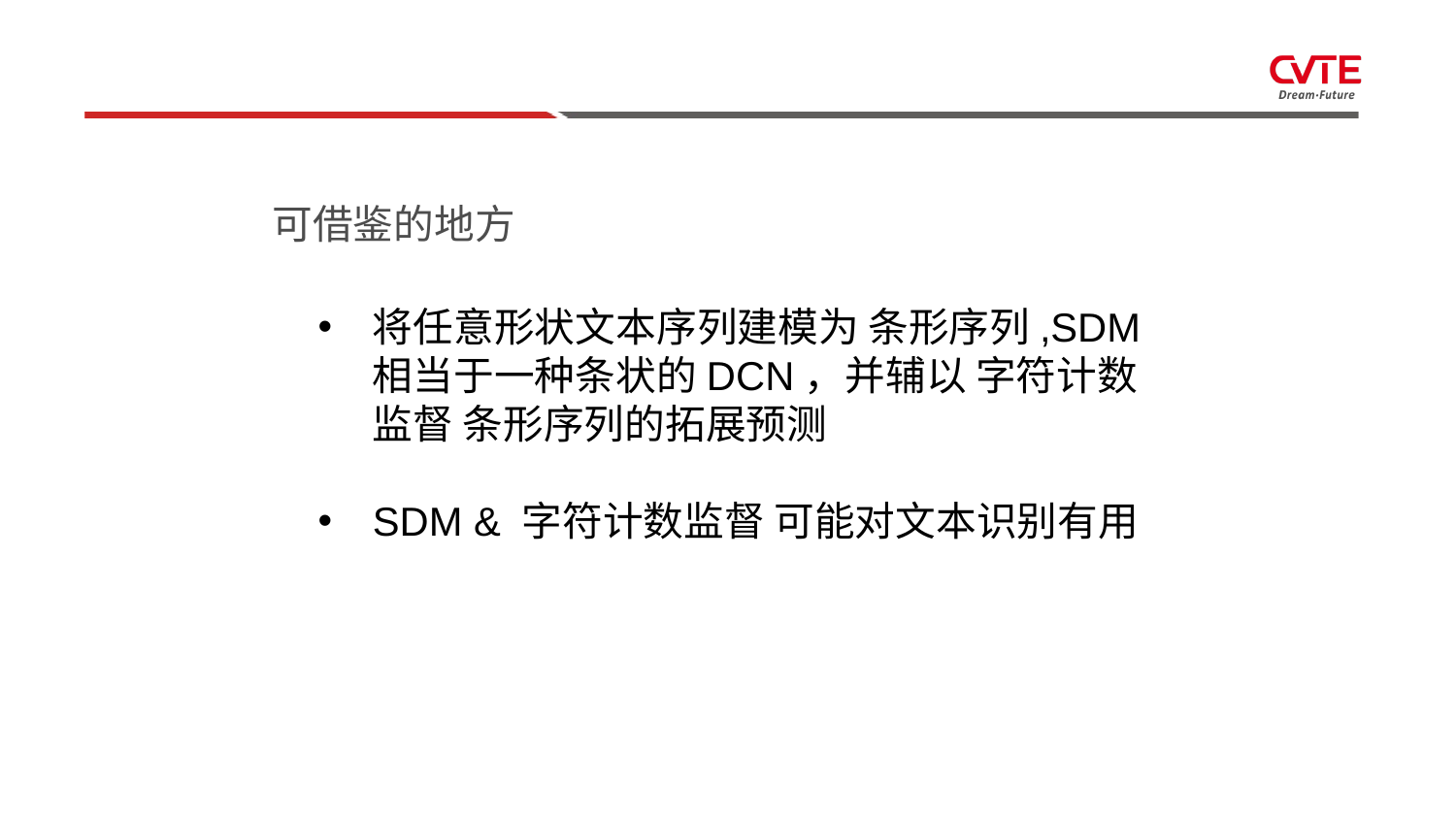

可借鉴的地方
将任意形状文本序列建模为 条形序列,SDM相当于一种条状的DCN，并辅以 字符计数监督 条形序列的拓展预测

SDM & 字符计数监督 可能对文本识别有用